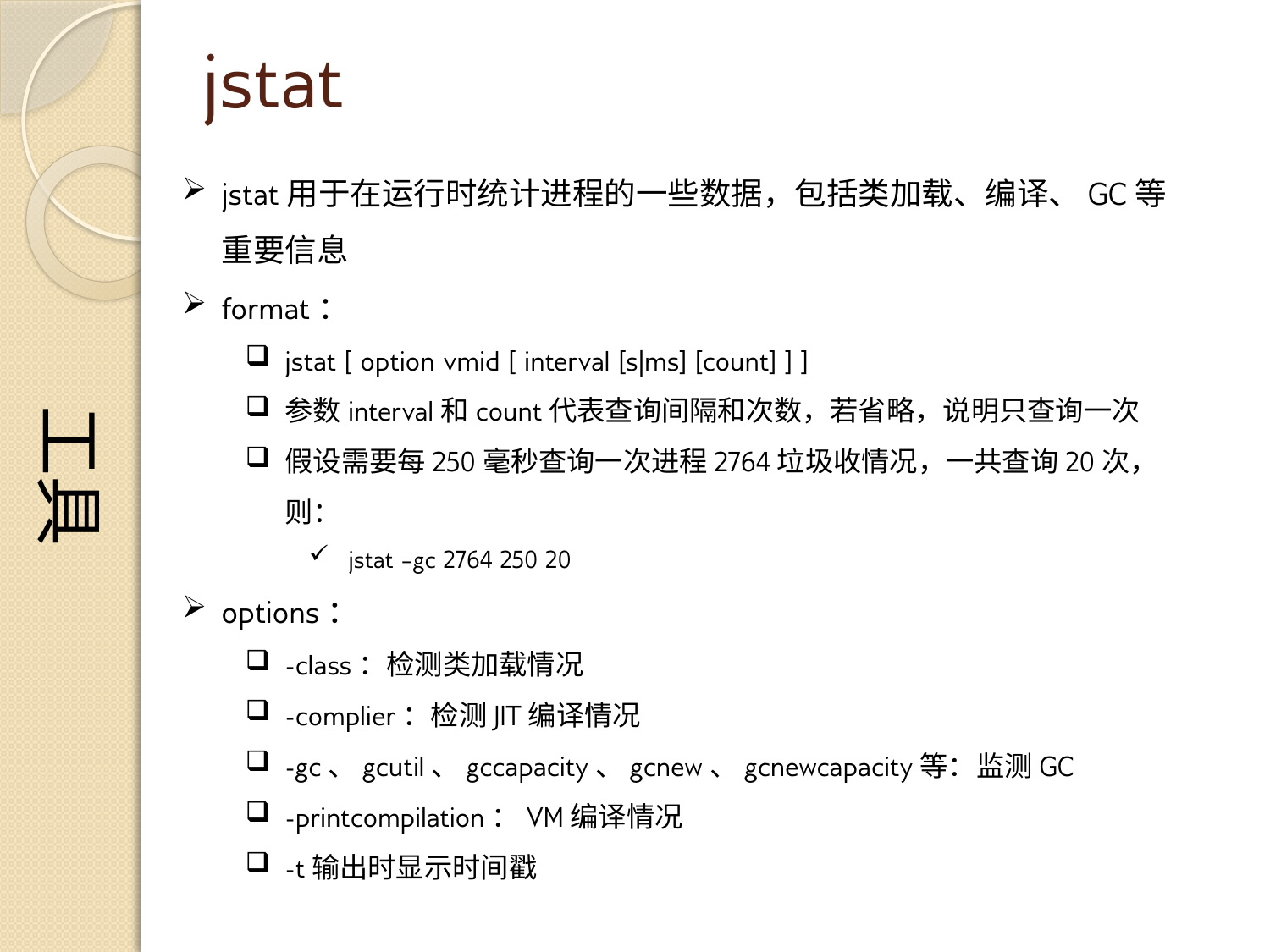

工具
# jstat
jstat用于在运行时统计进程的一些数据，包括类加载、编译、GC等重要信息
format：
jstat [ option vmid [ interval [s|ms] [count] ] ]
参数interval和count代表查询间隔和次数，若省略，说明只查询一次
假设需要每250毫秒查询一次进程2764垃圾收情况，一共查询20次，则：
jstat –gc 2764 250 20
options：
-class：检测类加载情况
-complier：检测JIT编译情况
-gc、gcutil、gccapacity、gcnew、gcnewcapacity等：监测GC
-printcompilation：VM编译情况
-t输出时显示时间戳